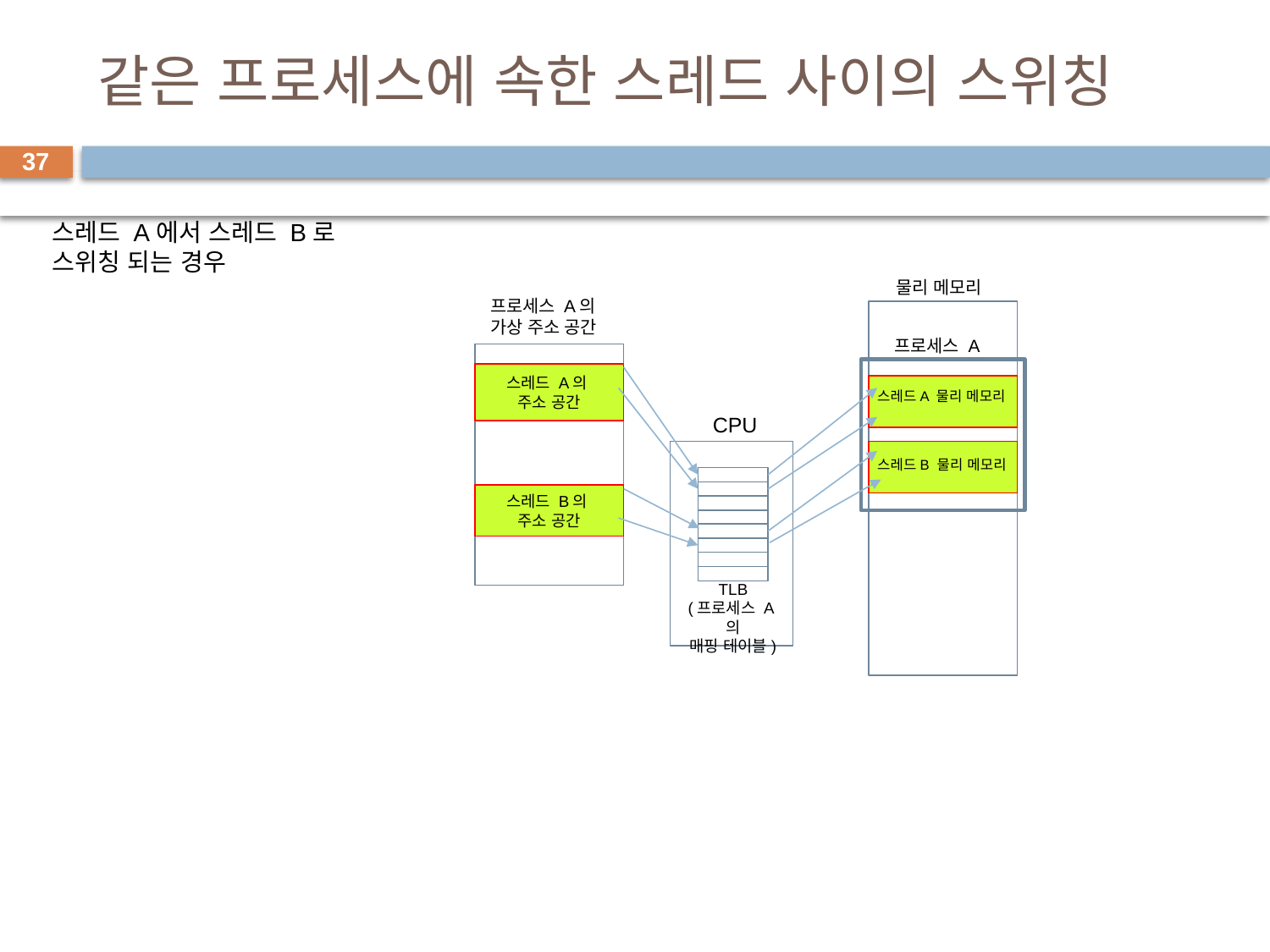

# 같은 프로세스에 속한 스레드 사이의 스위칭
37
스레드 A에서 스레드 B로
스위칭 되는 경우
물리 메모리
프로세스 A의
가상 주소 공간

프로세스 A

스레드 A의
주소 공간

스레드A 물리 메모리
CPU

스레드B 물리 메모리

스레드 B의
주소 공간

TLB
(프로세스 A의
매핑 테이블)